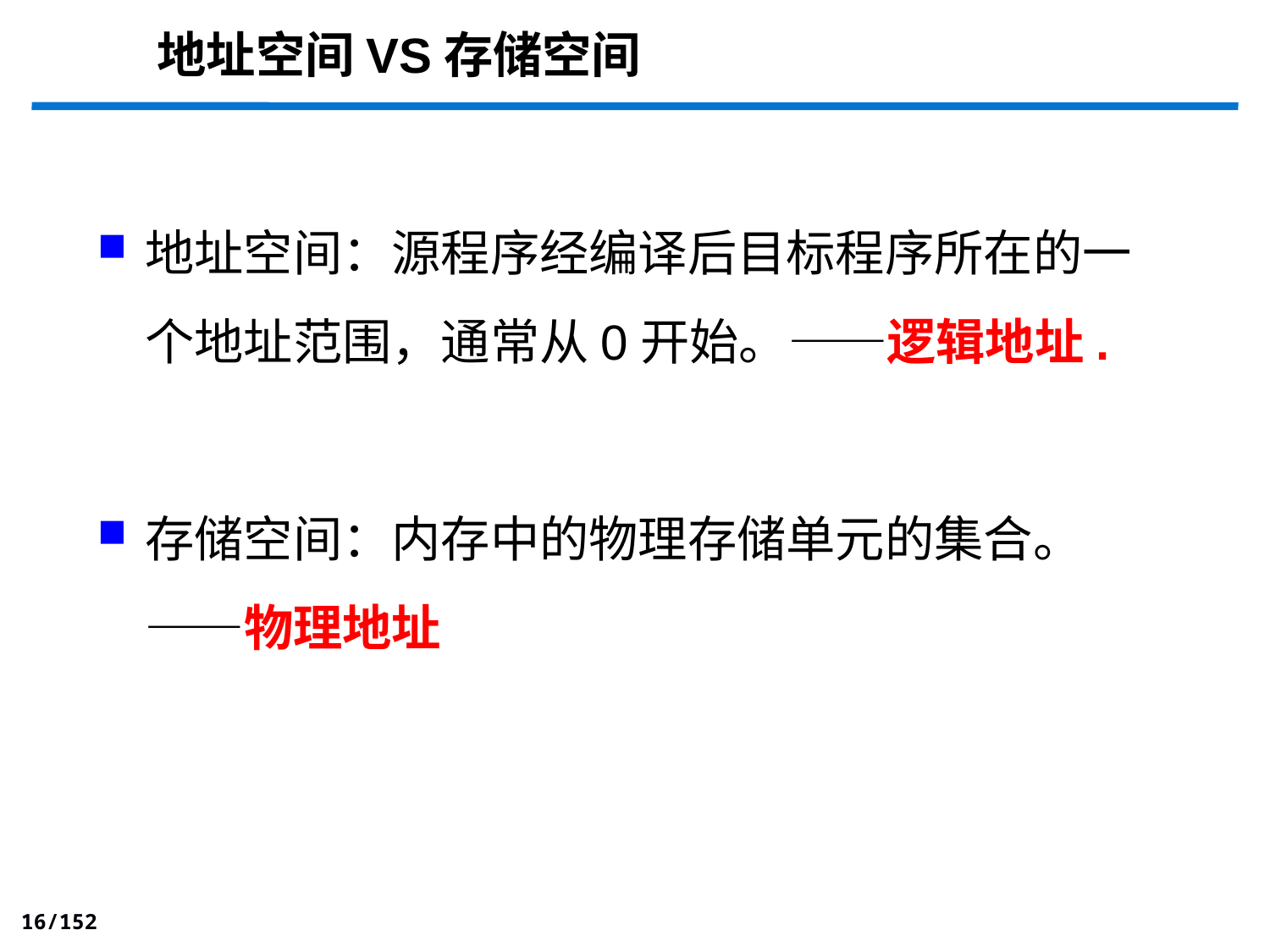

地址空间VS存储空间
地址空间：源程序经编译后目标程序所在的一个地址范围，通常从0开始。——逻辑地址.

存储空间：内存中的物理存储单元的集合。——物理地址